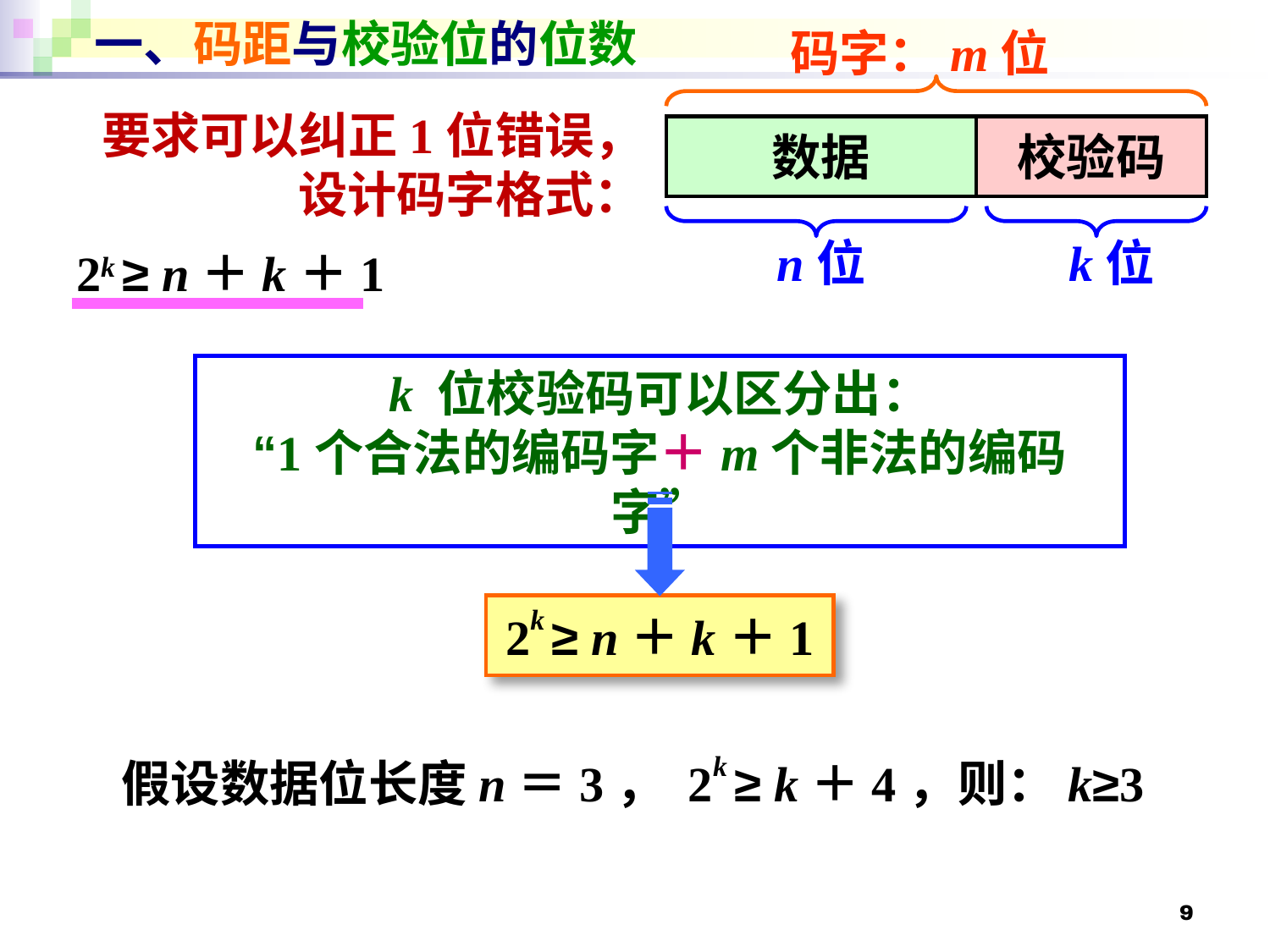

# 一、码距与校验位的位数
码字：m位

要求可以纠正1位错误，
设计码字格式：

数据
校验码
n位
k位
2k ≥ n＋k＋1
k 位校验码可以区分出：
“1个合法的编码字＋m个非法的编码字”

2k ≥ n＋k＋1
假设数据位长度n＝3， 2k ≥ k＋4，则：k≥3
9